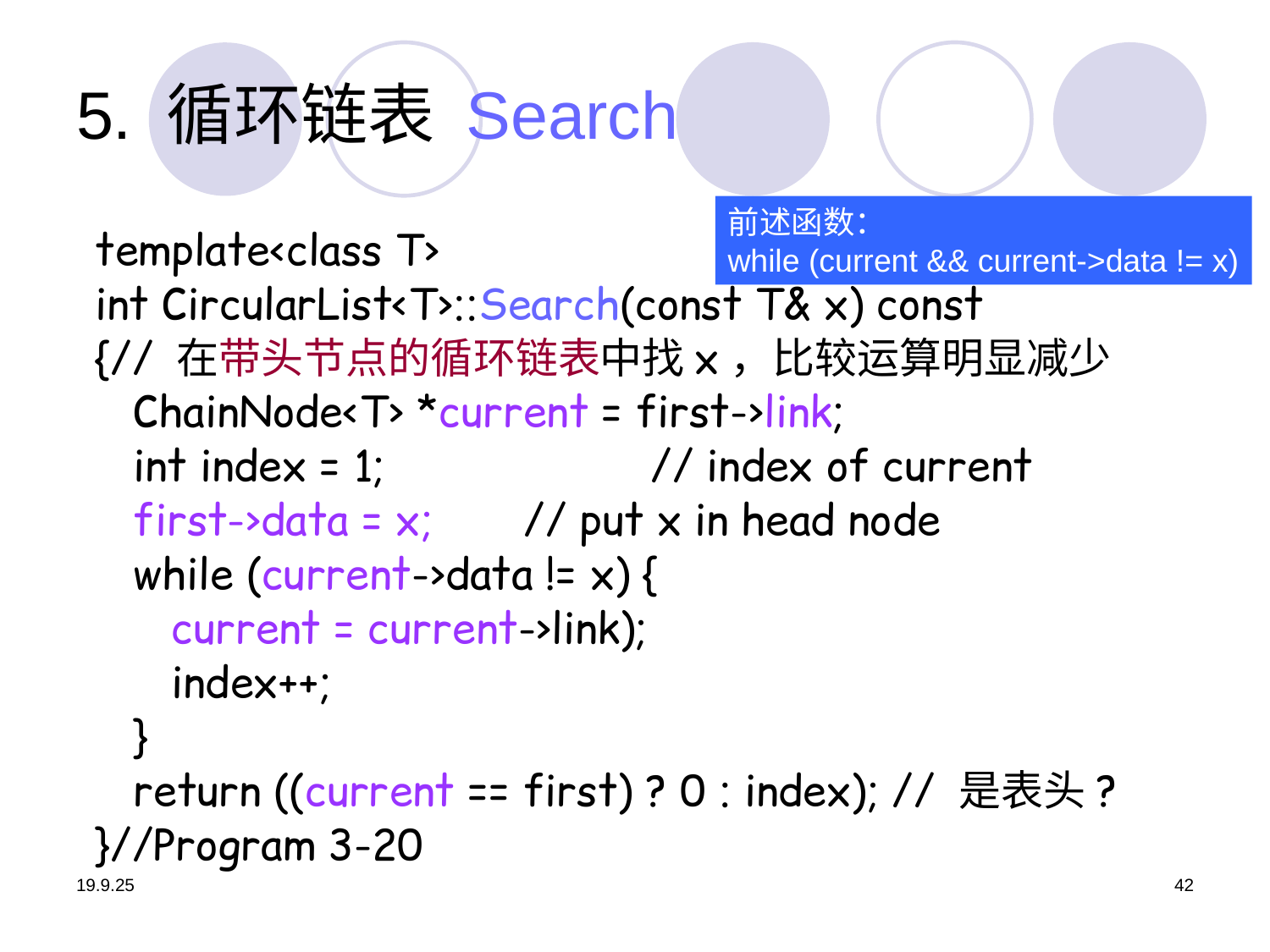

# 5. 循环链表 Search
前述函数：
while (current && current->data != x)
template<class T>
int CircularList<T>::Search(const T& x) const
{// 在带头节点的循环链表中找x，比较运算明显减少
   ChainNode<T> *current = first->link;
   int index = 1; 		// index of current
   first->data = x;    	// put x in head node
   while (current->data != x) {
      current = current->link);
      index++;
   }
   return ((current == first) ? 0 : index); // 是表头?
}//Program 3-20
19.9.25
42